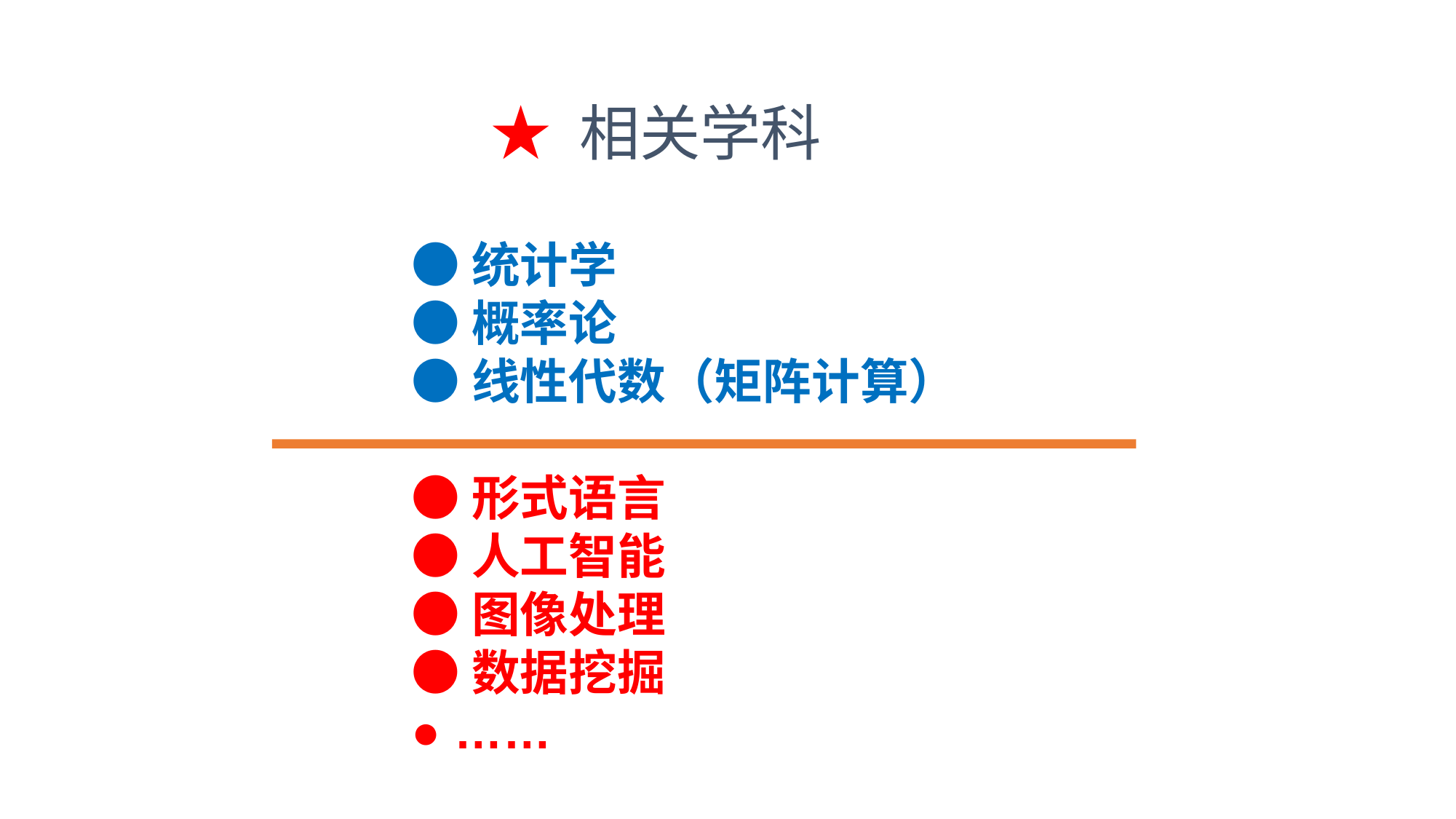

★ 相关学科
●统计学
●概率论
●线性代数（矩阵计算）

●形式语言
●人工智能
●图像处理
●数据挖掘
● ……

2